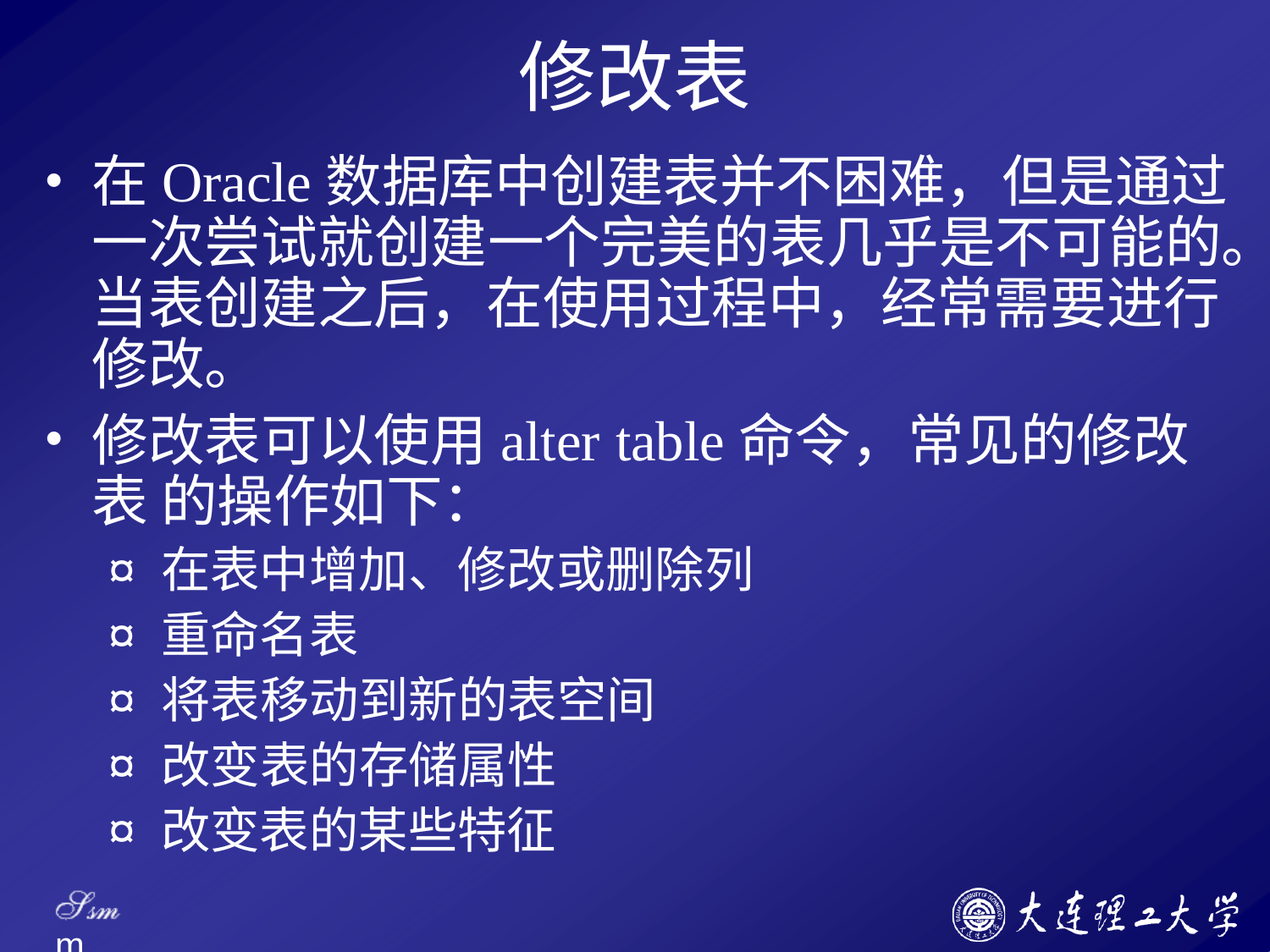

# 修改表
在Oracle数据库中创建表并不困难，但是通过 一次尝试就创建一个完美的表几乎是不可能的。 当表创建之后，在使用过程中，经常需要进行 修改。
修改表可以使用alter table命令，常见的修改表 的操作如下：
¤ 在表中增加、修改或删除列
¤ 重命名表
¤ 将表移动到新的表空间
¤ 改变表的存储属性
¤ 改变表的某些特征

Ssm